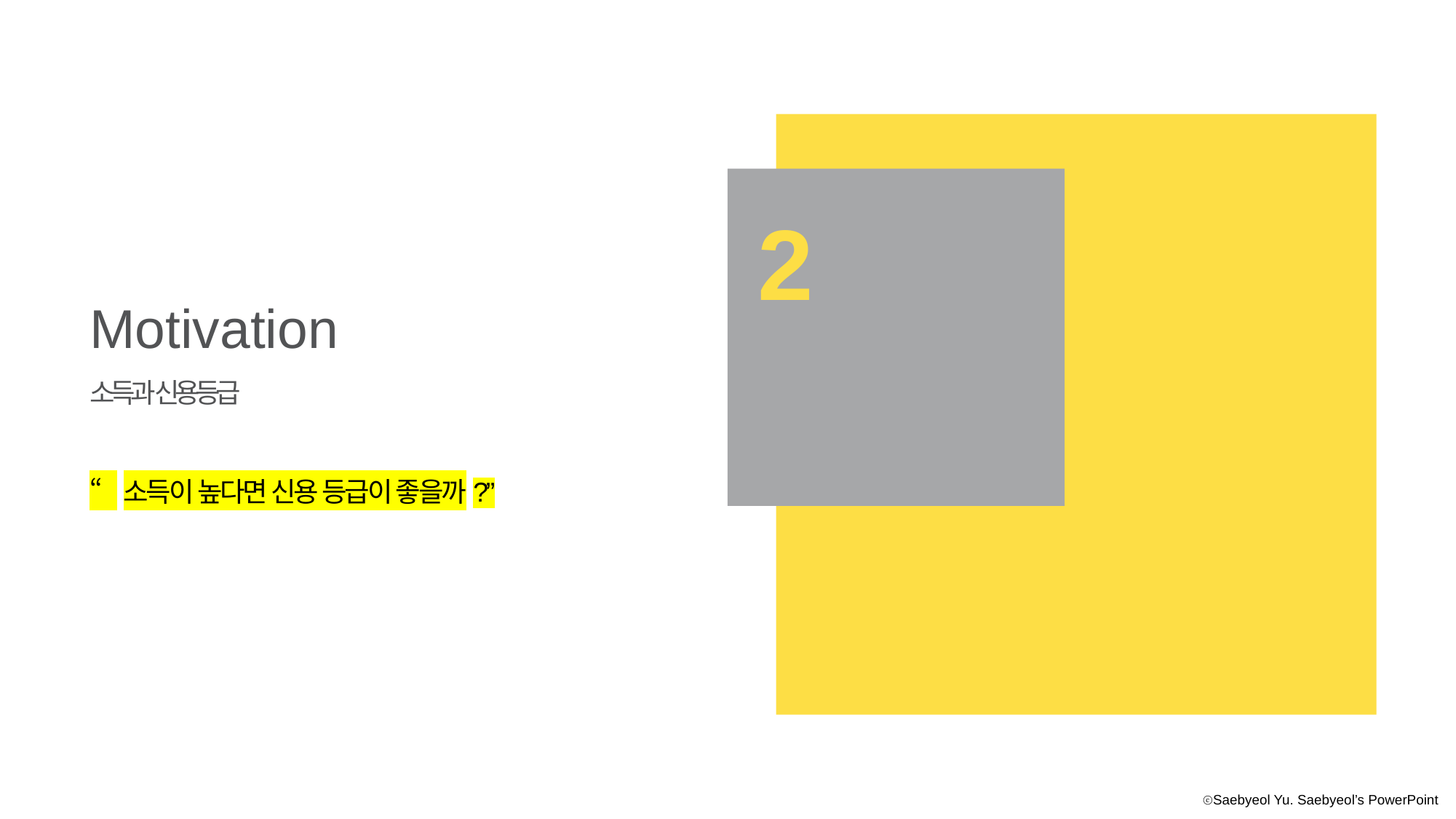

2
Motivation
소득과 신용등급
“소득이 높다면 신용 등급이 좋을까?”